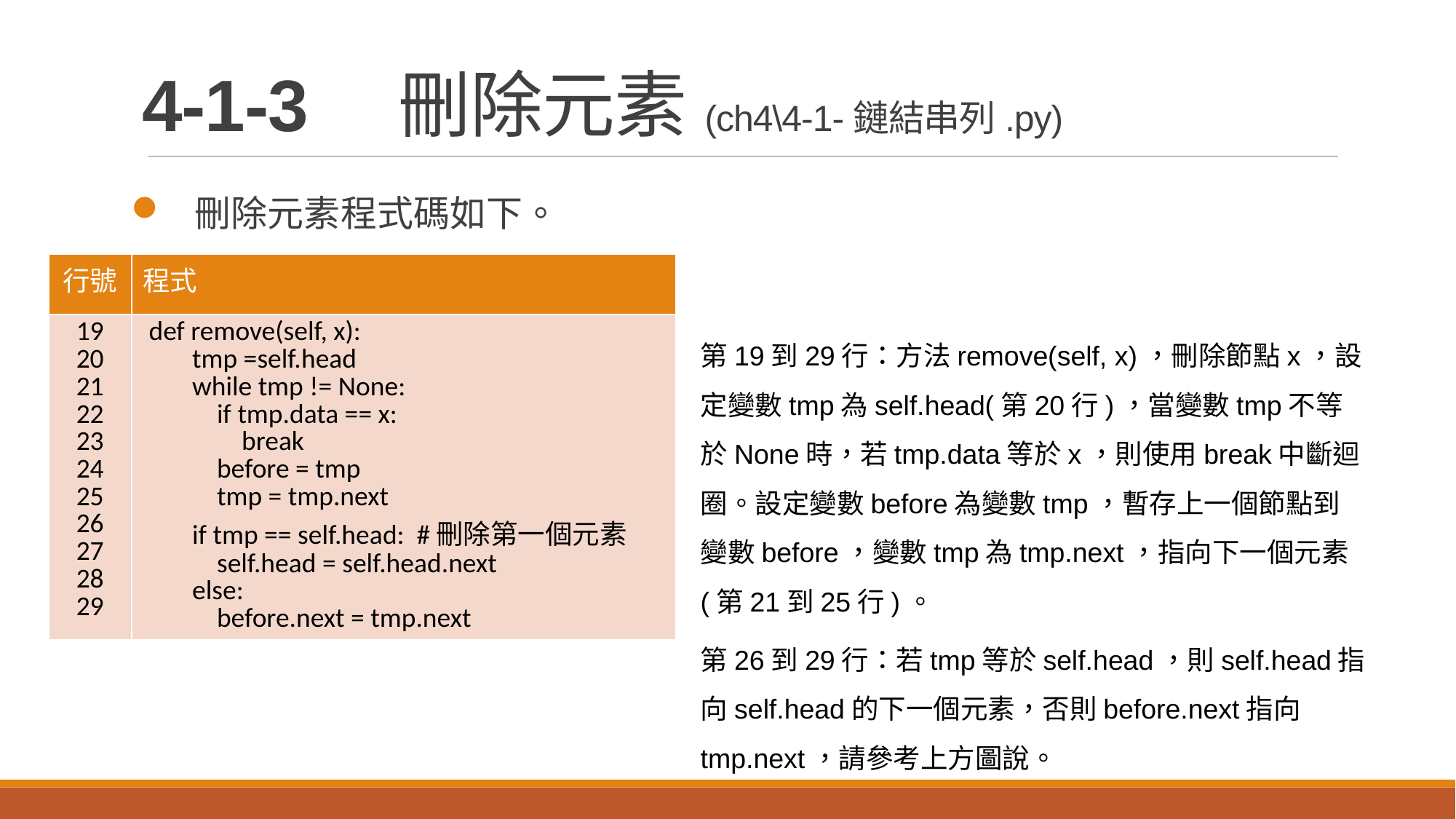

# 4-1-3　刪除元素(ch4\4-1-鏈結串列.py)
刪除元素程式碼如下。

| 行號 | 程式 |
| --- | --- |
| 19 20 21 22 23 24 25 26 27 28 29 | def remove(self, x): tmp =self.head while tmp != None: if tmp.data == x: break before = tmp tmp = tmp.next if tmp == self.head: #刪除第一個元素 self.head = self.head.next else: before.next = tmp.next |
第19到29行：方法remove(self, x)，刪除節點x，設定變數tmp為self.head(第20行)，當變數tmp不等於None時，若tmp.data等於x，則使用break中斷迴圈。設定變數before為變數tmp，暫存上一個節點到變數before，變數tmp為tmp.next，指向下一個元素(第21到25行)。
第26到29行：若tmp等於self.head，則self.head指向self.head的下一個元素，否則before.next指向tmp.next，請參考上方圖說。